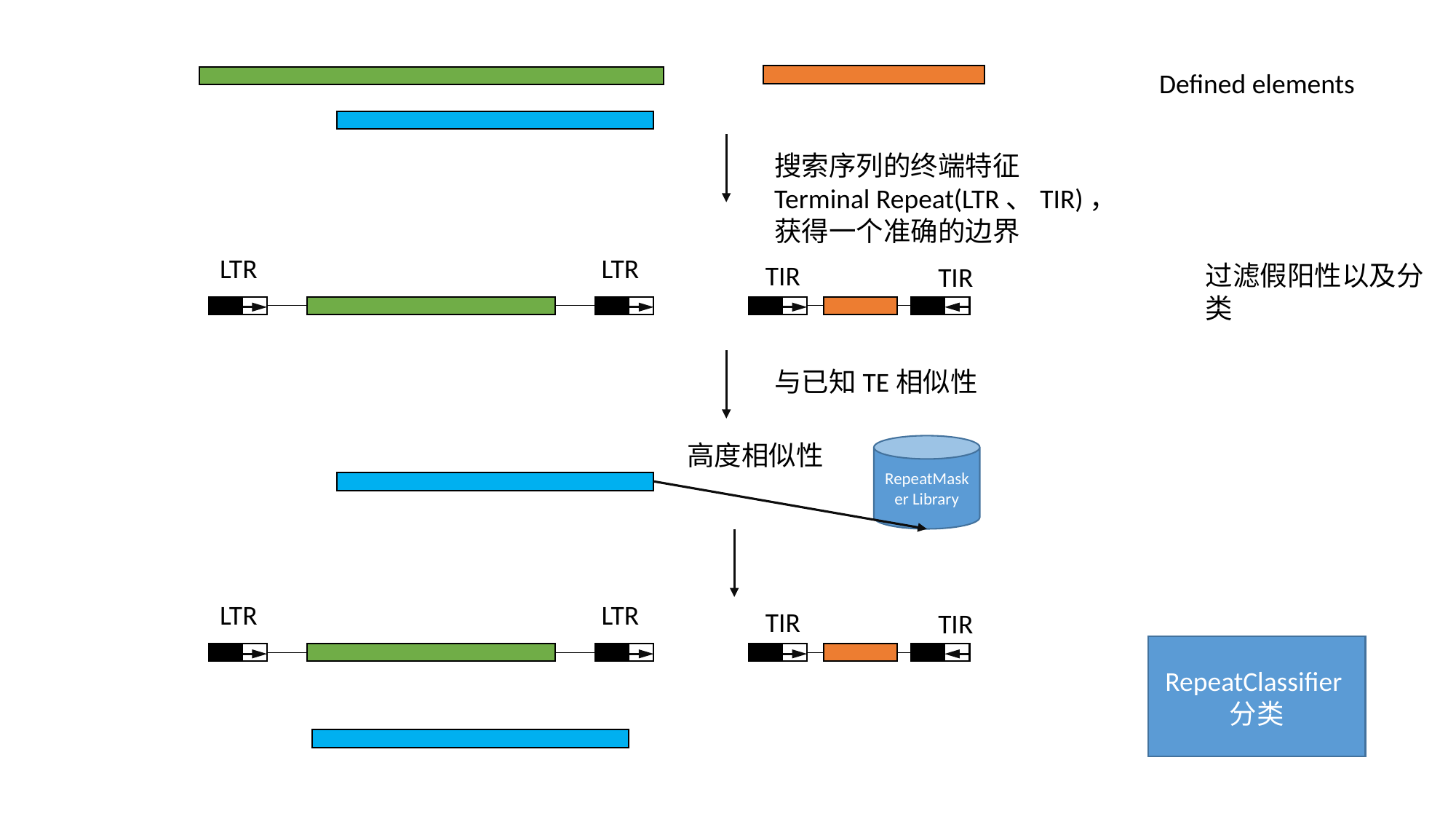

Defined elements

搜索序列的终端特征Terminal Repeat(LTR、TIR)，获得一个准确的边界
LTR
LTR
TIR
过滤假阳性以及分类
TIR

与已知TE相似性
高度相似性
RepeatMasker Library

LTR
LTR
TIR
TIR
RepeatClassifier分类